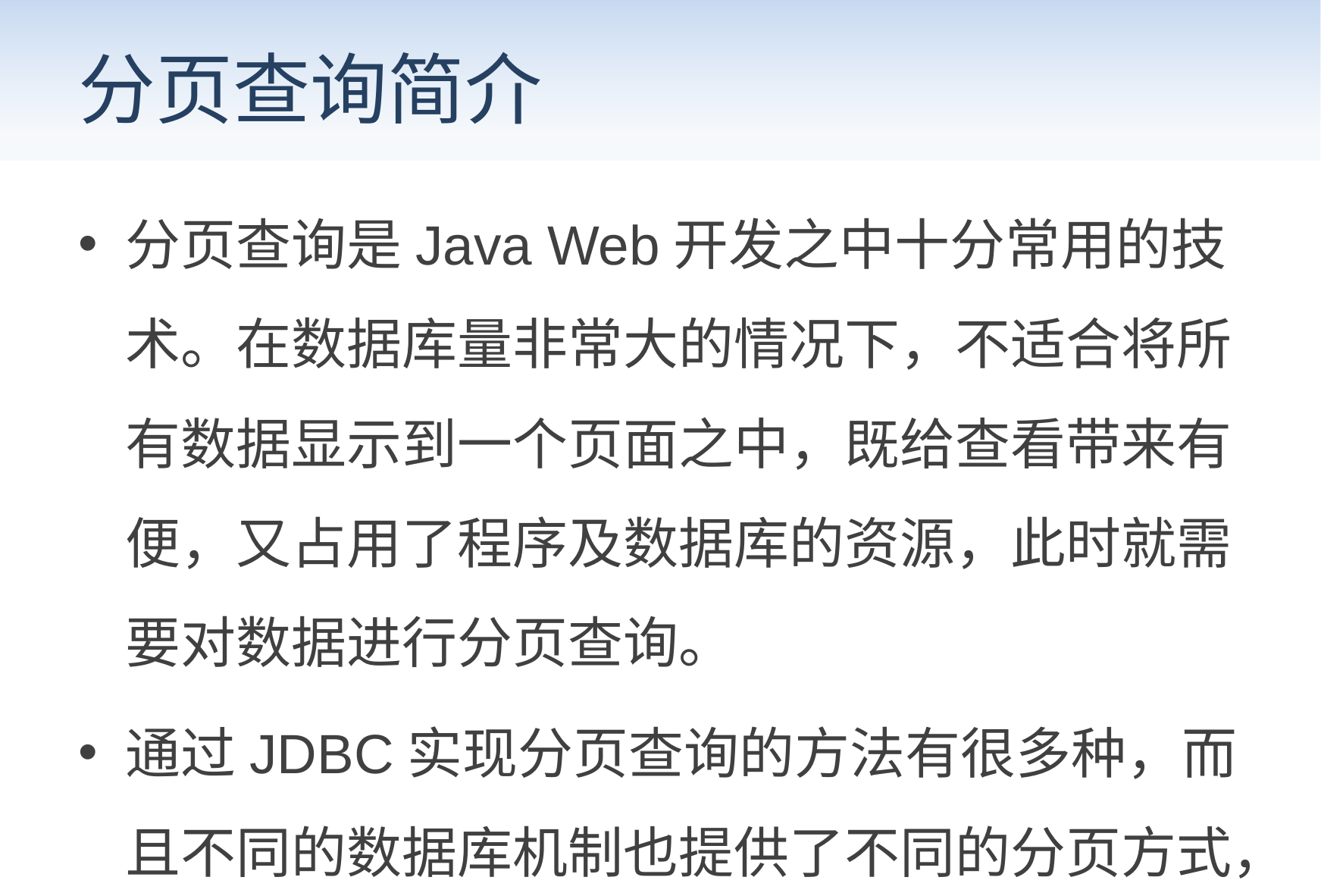

# 分页查询简介
分页查询是Java Web开发之中十分常用的技术。在数据库量非常大的情况下，不适合将所有数据显示到一个页面之中，既给查看带来有便，又占用了程序及数据库的资源，此时就需要对数据进行分页查询。
通过JDBC实现分页查询的方法有很多种，而且不同的数据库机制也提供了不同的分页方式，在这里介绍两种非常典型的分页方法。
1、通过ResultSet的光标实现分页
ResultSet是JDBC API中封装的查询结果集对象，通过该对象可以实现数据的分页显示，优点是在各种数据库上通用，缺点是占用大量资源，不适合数据量大的情况。
2、通过数据库机制进行分页
很多数据库自身都提供了分页机制，如MySQL的limit关键字，SQLServer的top关键字,oracle的ROWNUM的特性等，都可以设置数据返回的记录数，通过数据库提供的分页机制实现分页查询，其优点是减少数据库资源的开销提升程序的性能，缺点是只针对一种数据库通用。
由于通用ResultSet的光标实现数据分页存在性能方面的缺陷，所以在实际开发中大多都是采用数据库的分页机制来实现分页查询。